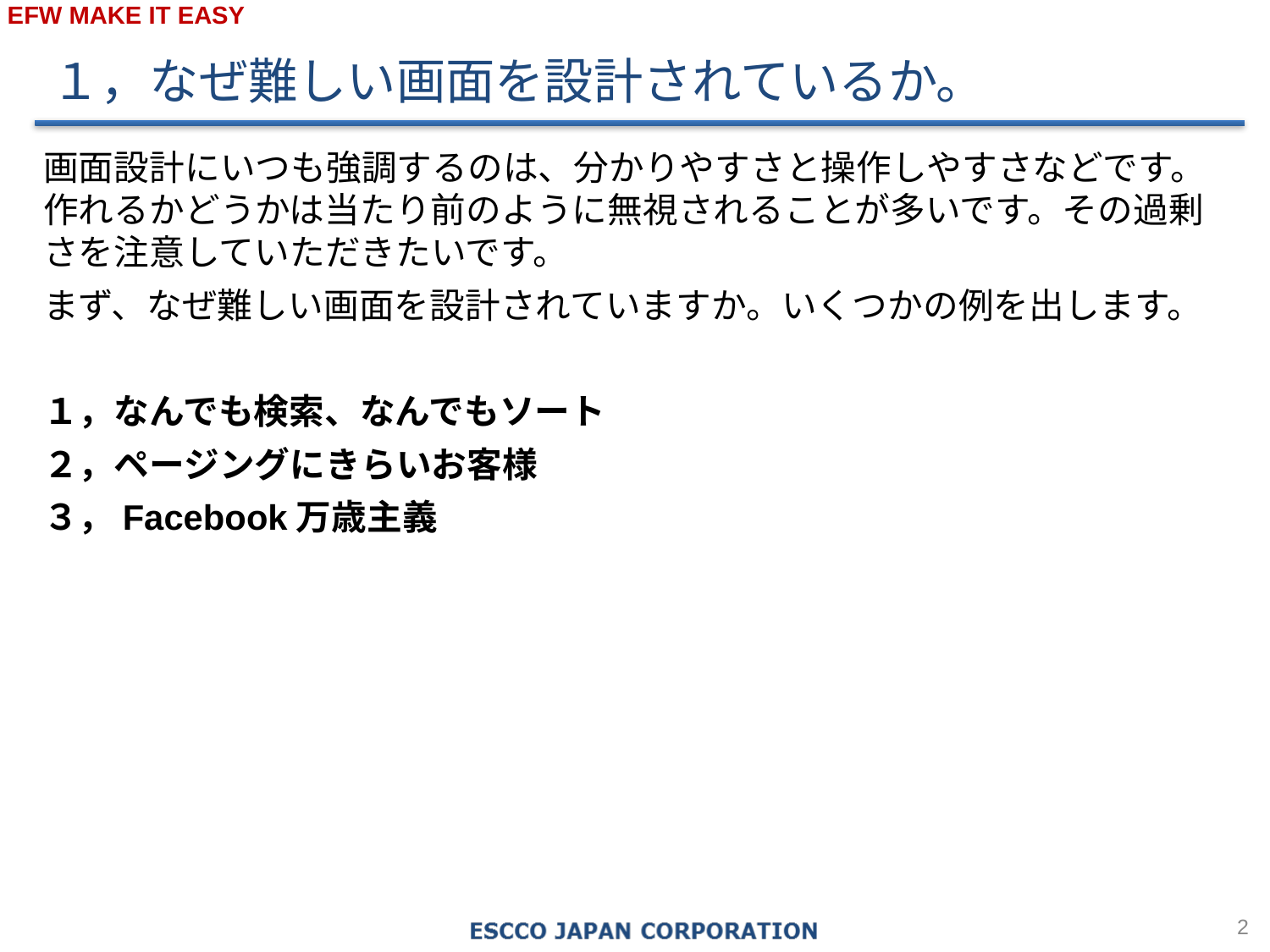

１，なぜ難しい画面を設計されているか。
画面設計にいつも強調するのは、分かりやすさと操作しやすさなどです。作れるかどうかは当たり前のように無視されることが多いです。その過剰さを注意していただきたいです。
まず、なぜ難しい画面を設計されていますか。いくつかの例を出します。

１，なんでも検索、なんでもソート
２，ページングにきらいお客様
３，Facebook万歳主義

2